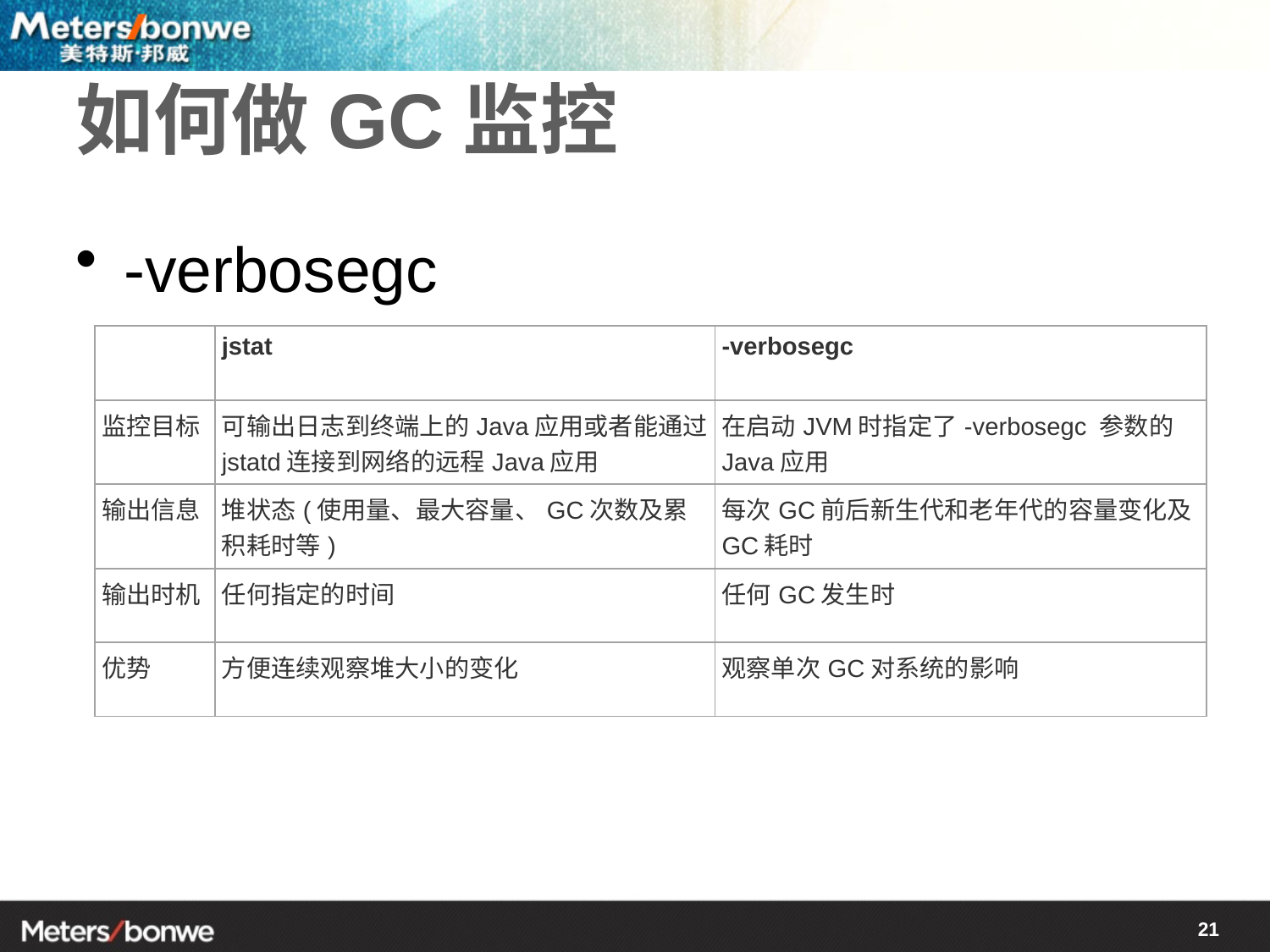

# 如何做GC监控
-verbosegc

|  | jstat | -verbosegc |
| --- | --- | --- |
| 监控目标 | 可输出日志到终端上的Java应用或者能通过jstatd连接到网络的远程Java应用 | 在启动JVM时指定了-verbosegc 参数的Java应用 |
| 输出信息 | 堆状态(使用量、最大容量、GC次数及累积耗时等) | 每次GC前后新生代和老年代的容量变化及GC耗时 |
| 输出时机 | 任何指定的时间 | 任何GC发生时 |
| 优势 | 方便连续观察堆大小的变化 | 观察单次GC对系统的影响 |